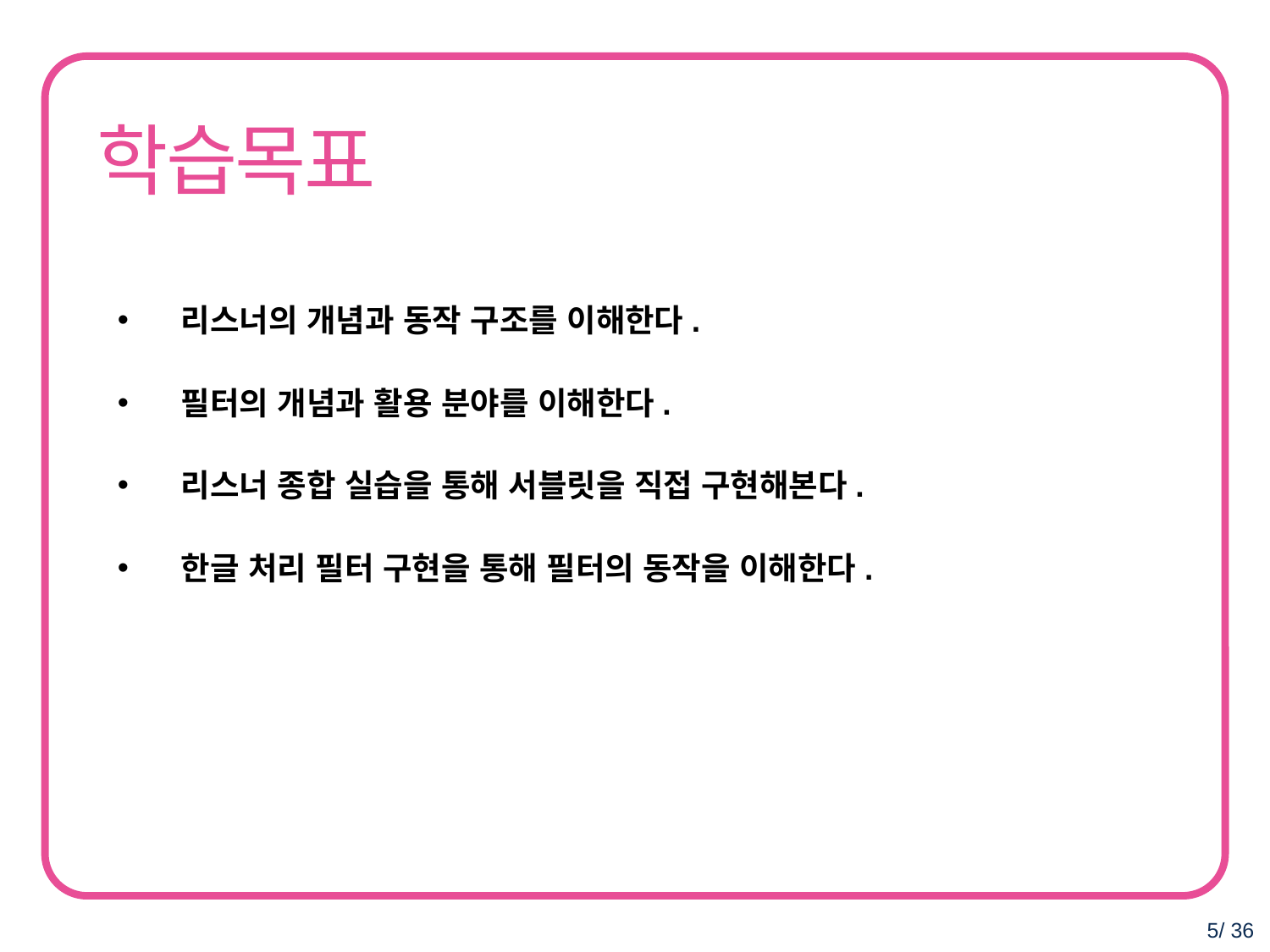

리스너의 개념과 동작 구조를 이해한다.
필터의 개념과 활용 분야를 이해한다.
리스너 종합 실습을 통해 서블릿을 직접 구현해본다.
한글 처리 필터 구현을 통해 필터의 동작을 이해한다.